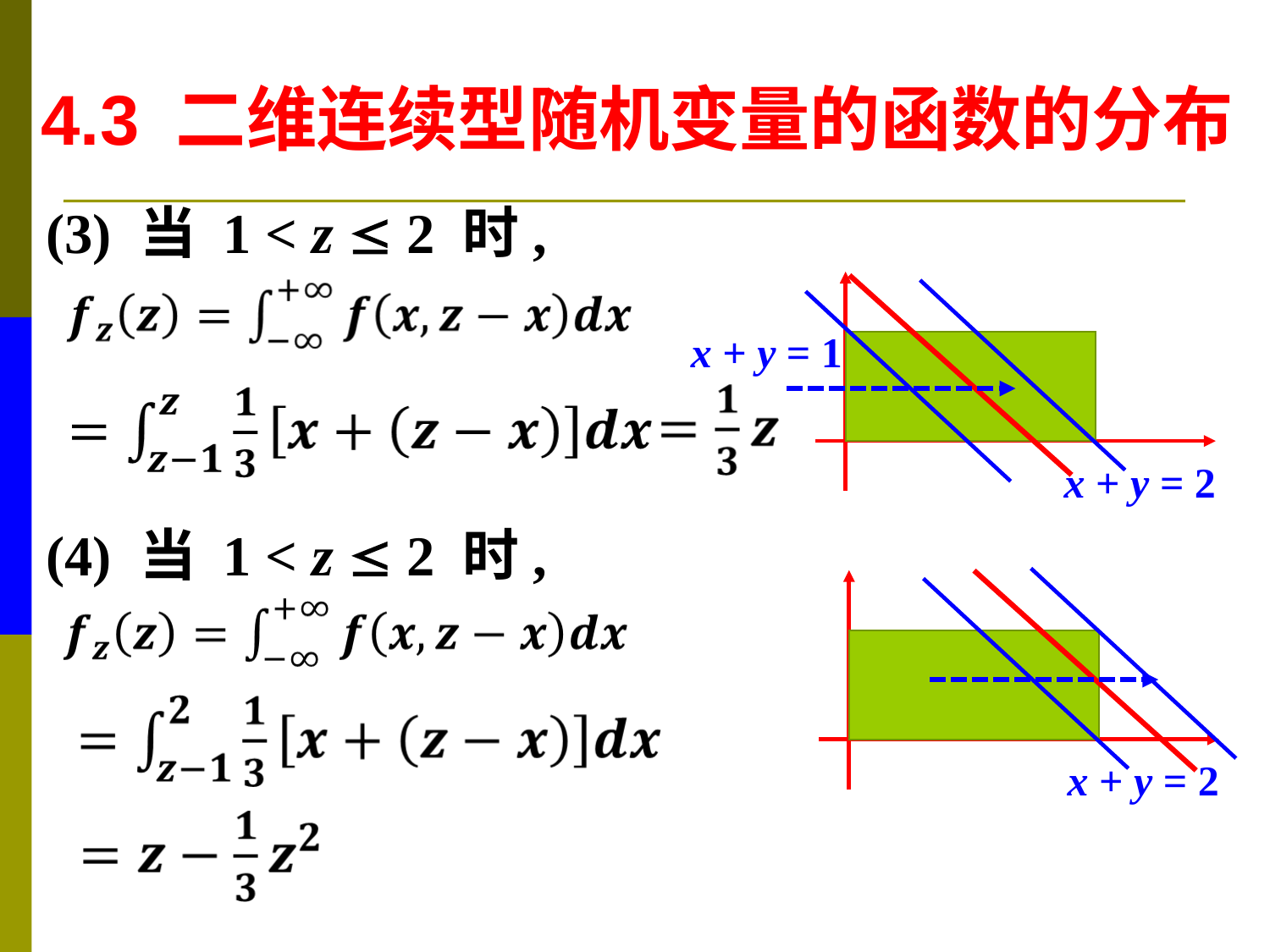

4.3 二维连续型随机变量的函数的分布
(3) 当 1 < z ≤ 2 时,

x + y = 1
x + y = 2

(4) 当 1 < z ≤ 2 时,

x + y = 2